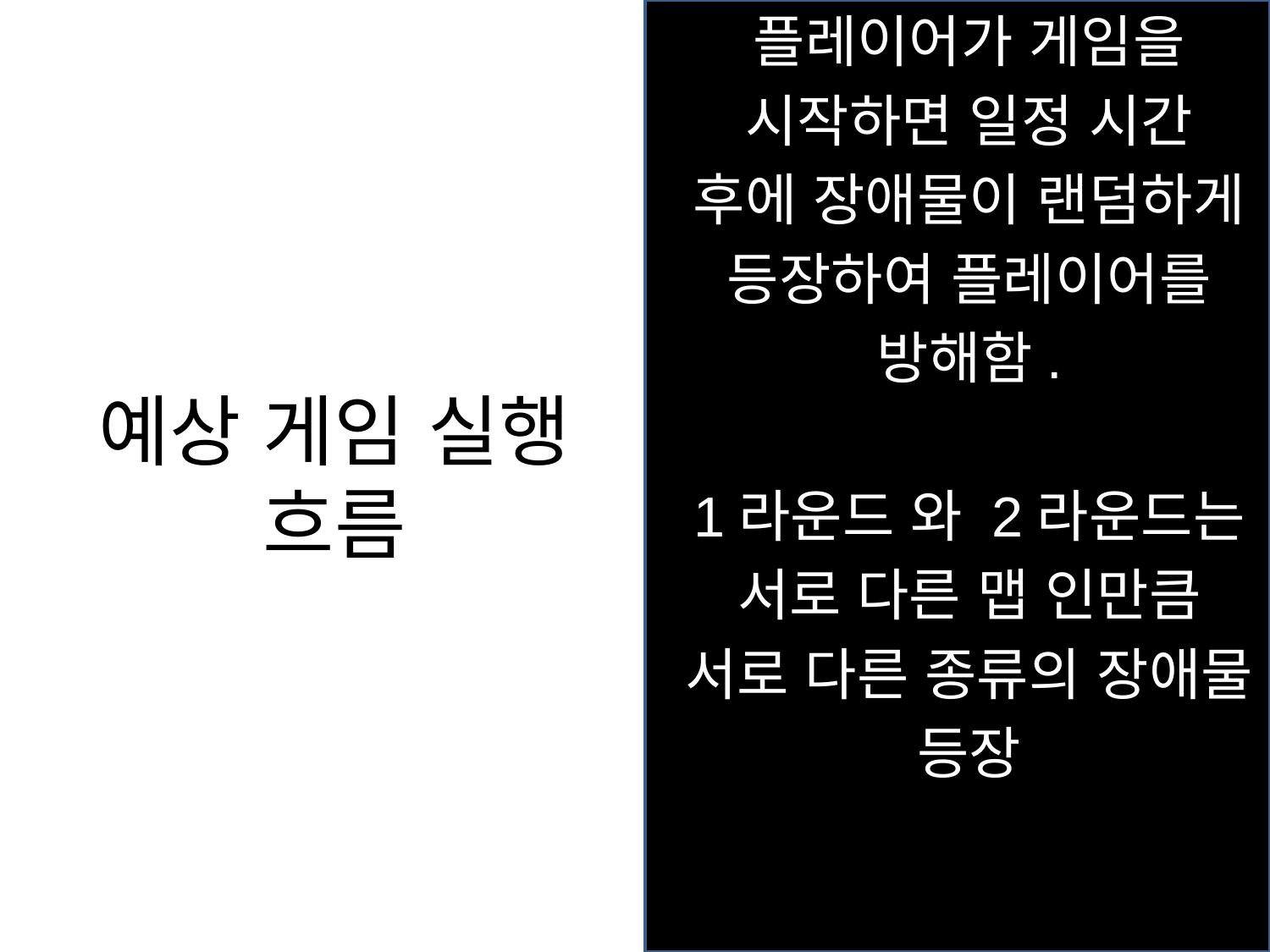

플레이어가 게임을
시작하면 일정 시간
후에 장애물이 랜덤하게
등장하여 플레이어를
방해함.

1라운드 와 2라운드는
서로 다른 맵 인만큼
서로 다른 종류의 장애물
등장

# 예상 게임 실행 흐름